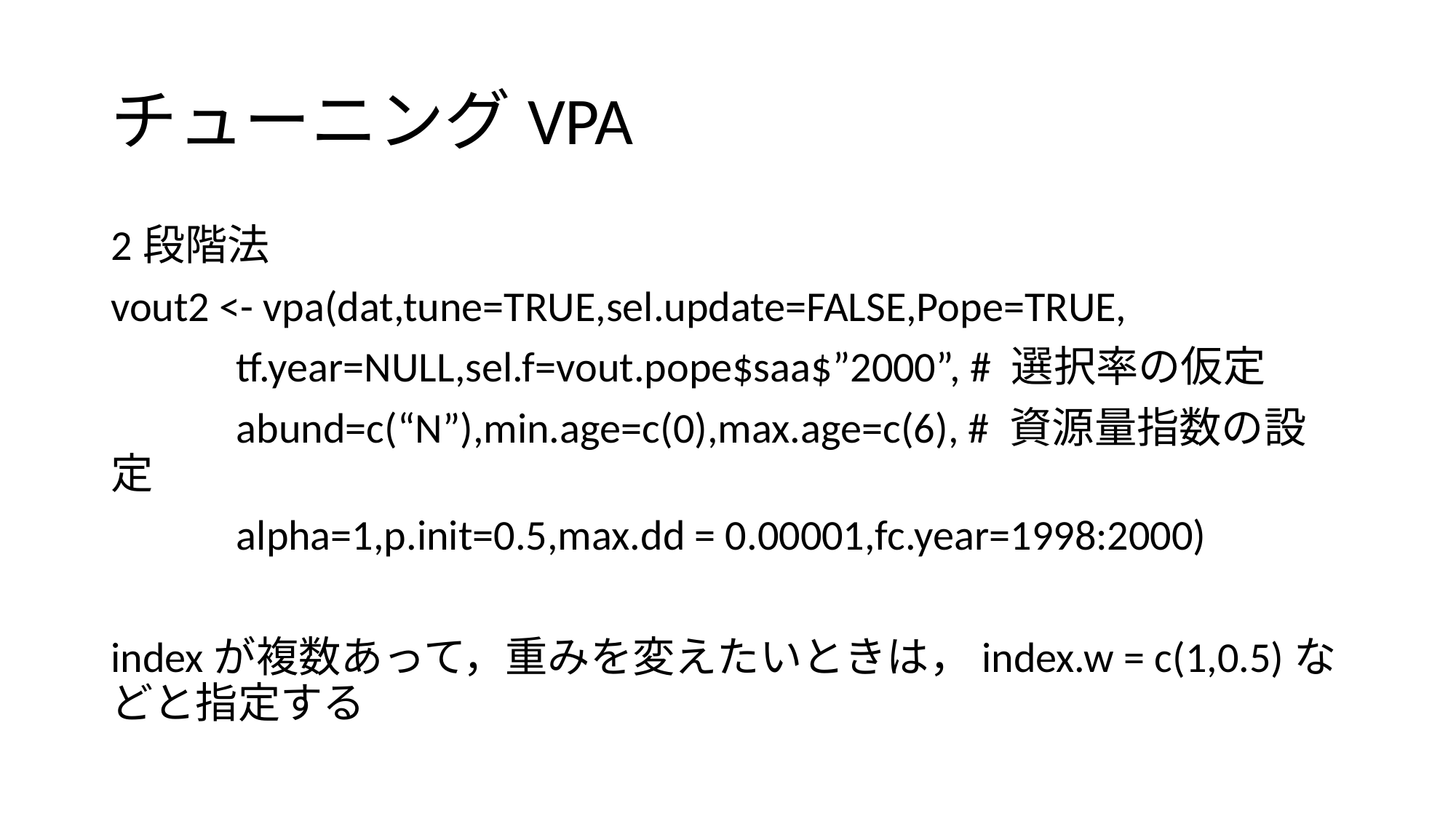

# チューニングVPA
2段階法
vout2 <- vpa(dat,tune=TRUE,sel.update=FALSE,Pope=TRUE,
             tf.year=NULL,sel.f=vout.pope$saa$”2000”, # 選択率の仮定
             abund=c(“N”),min.age=c(0),max.age=c(6), # 資源量指数の設定
             alpha=1,p.init=0.5,max.dd = 0.00001,fc.year=1998:2000)

indexが複数あって，重みを変えたいときは，index.w = c(1,0.5)などと指定する